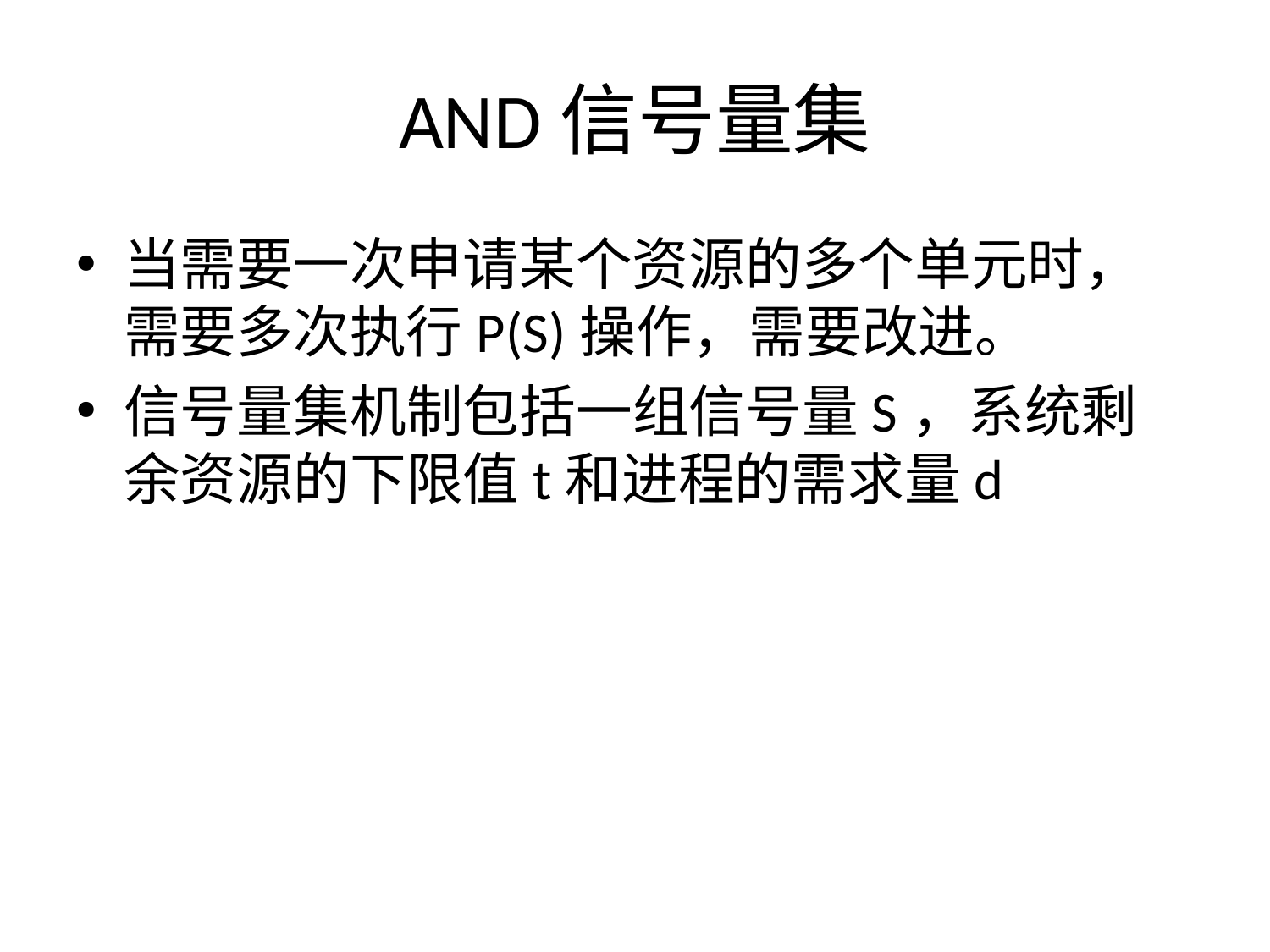

# AND信号量集
当需要一次申请某个资源的多个单元时，需要多次执行P(S)操作，需要改进。
信号量集机制包括一组信号量S，系统剩余资源的下限值t和进程的需求量d